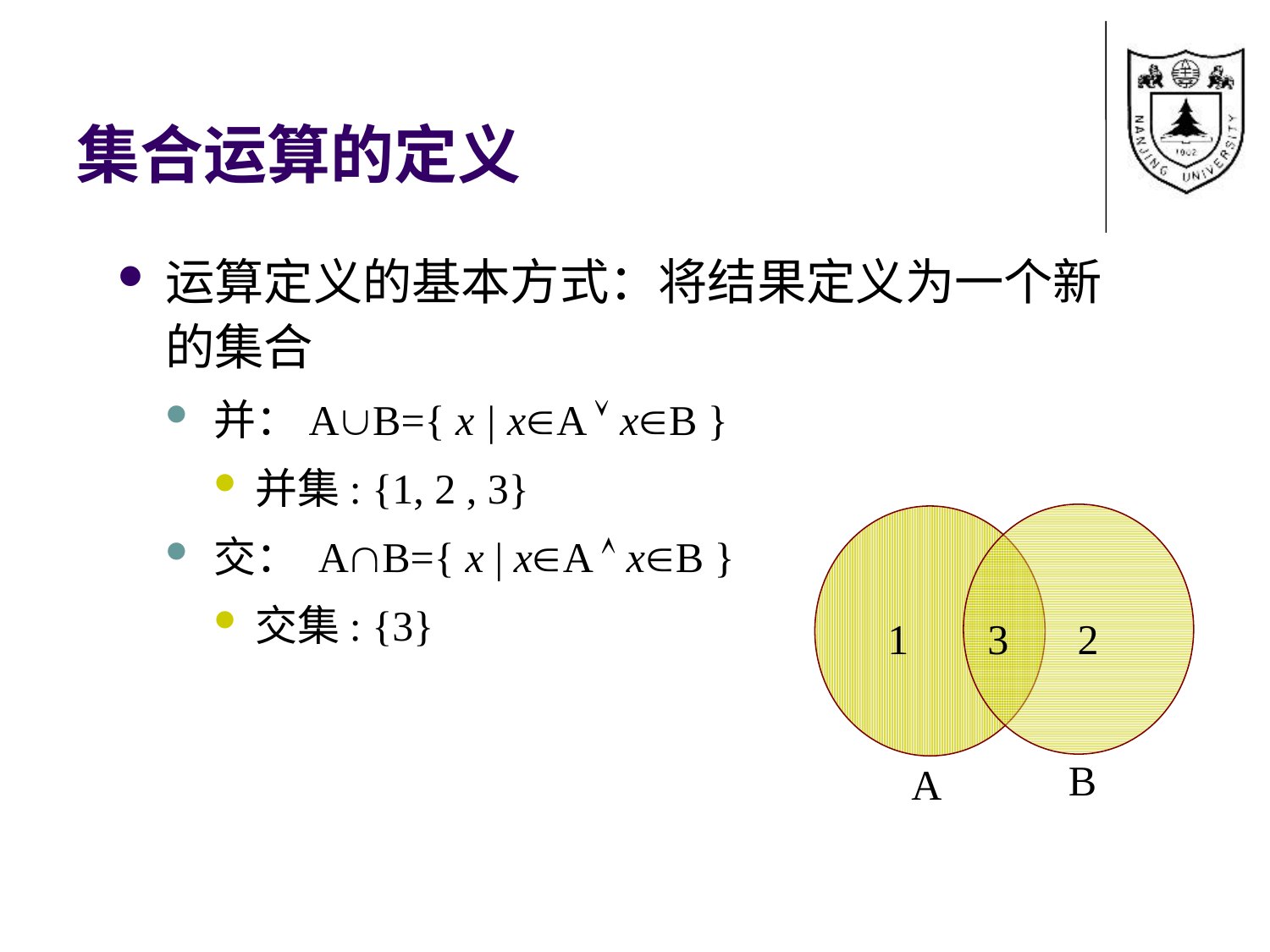

# 集合运算的定义
运算定义的基本方式：将结果定义为一个新的集合
并：A∪B={ x | x∈A ∨ x∈B }
并集: {1, 2 , 3}
交： A∩B={ x | x∈A ∧ x∈B }
交集: {3}

1
3
2
B
A